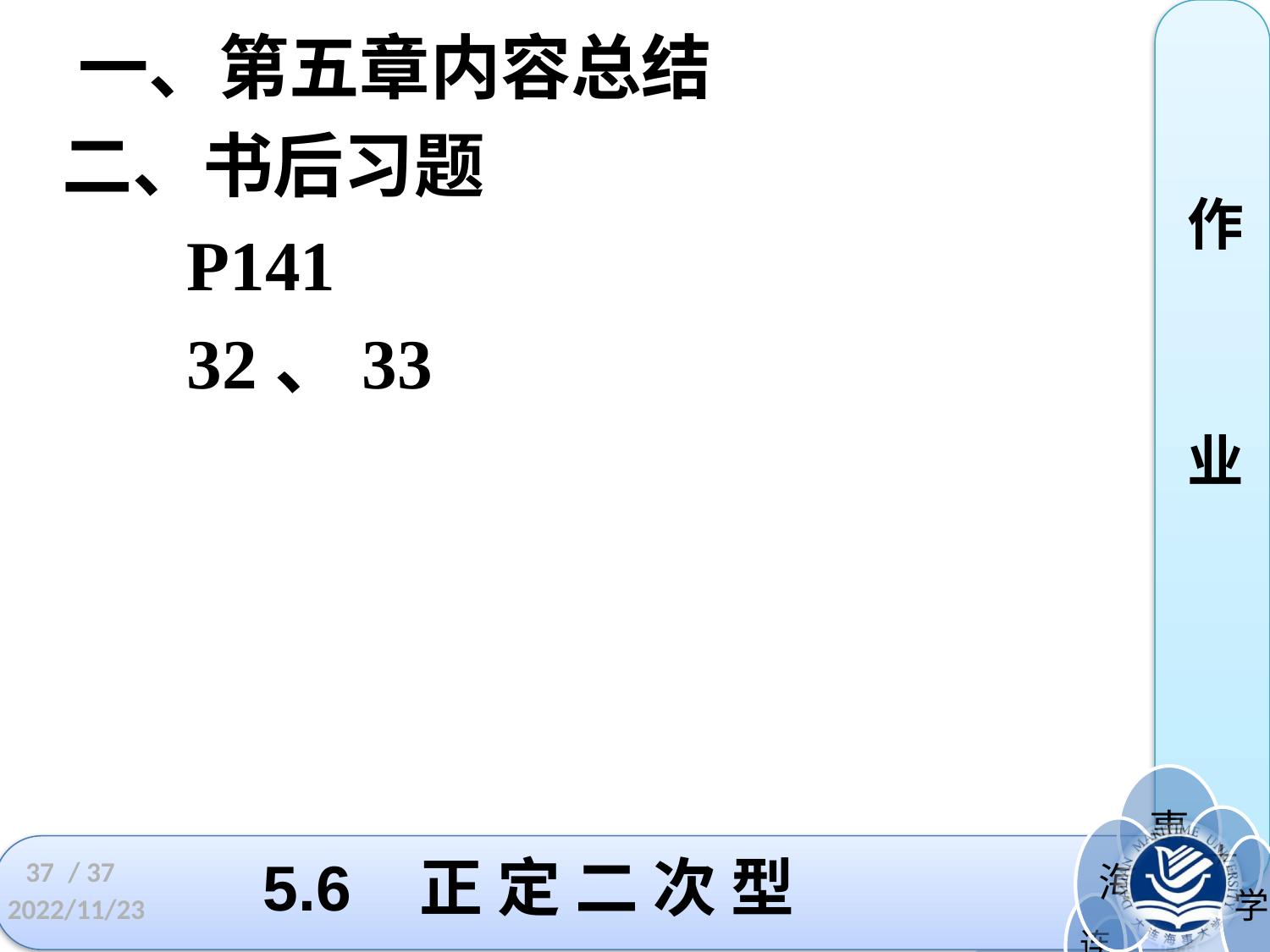

一、第五章内容总结
 二、书后习题
         P141
         32、33

作

业
37
/ 37
# 5.6   正 定 二 次 型
2022/11/23